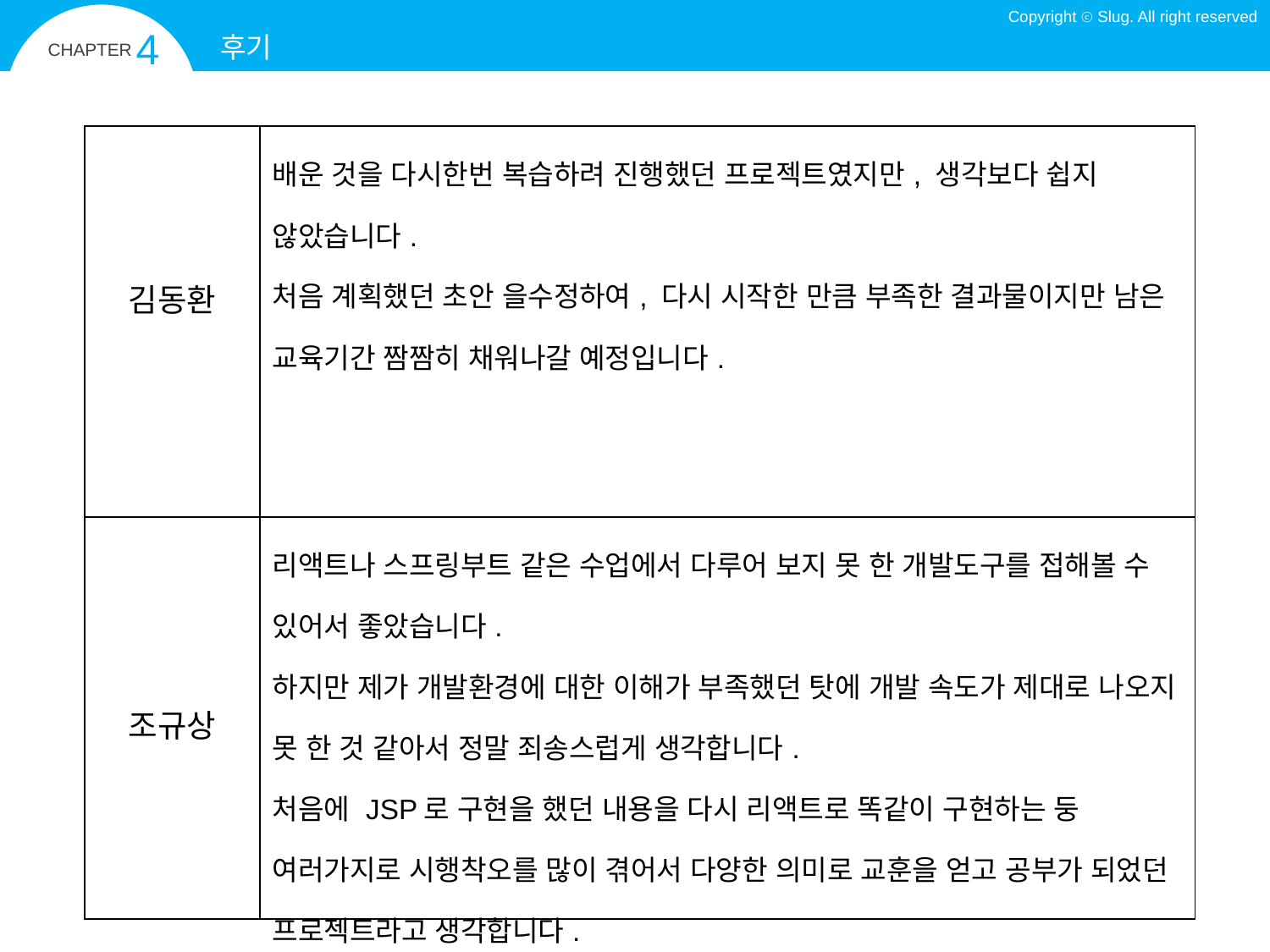

Copyright ⓒ Slug. All right reserved

4
후기
CHAPTER
| 김동환 | 배운 것을 다시한번 복습하려 진행했던 프로젝트였지만, 생각보다 쉽지 않았습니다. 처음 계획했던 초안 을수정하여, 다시 시작한 만큼 부족한 결과물이지만 남은 교육기간 짬짬히 채워나갈 예정입니다. |
| --- | --- |
| 조규상 | 리액트나 스프링부트 같은 수업에서 다루어 보지 못 한 개발도구를 접해볼 수 있어서 좋았습니다. 하지만 제가 개발환경에 대한 이해가 부족했던 탓에 개발 속도가 제대로 나오지 못 한 것 같아서 정말 죄송스럽게 생각합니다. 처음에 JSP로 구현을 했던 내용을 다시 리액트로 똑같이 구현하는 둥 여러가지로 시행착오를 많이 겪어서 다양한 의미로 교훈을 얻고 공부가 되었던 프로젝트라고 생각합니다. |